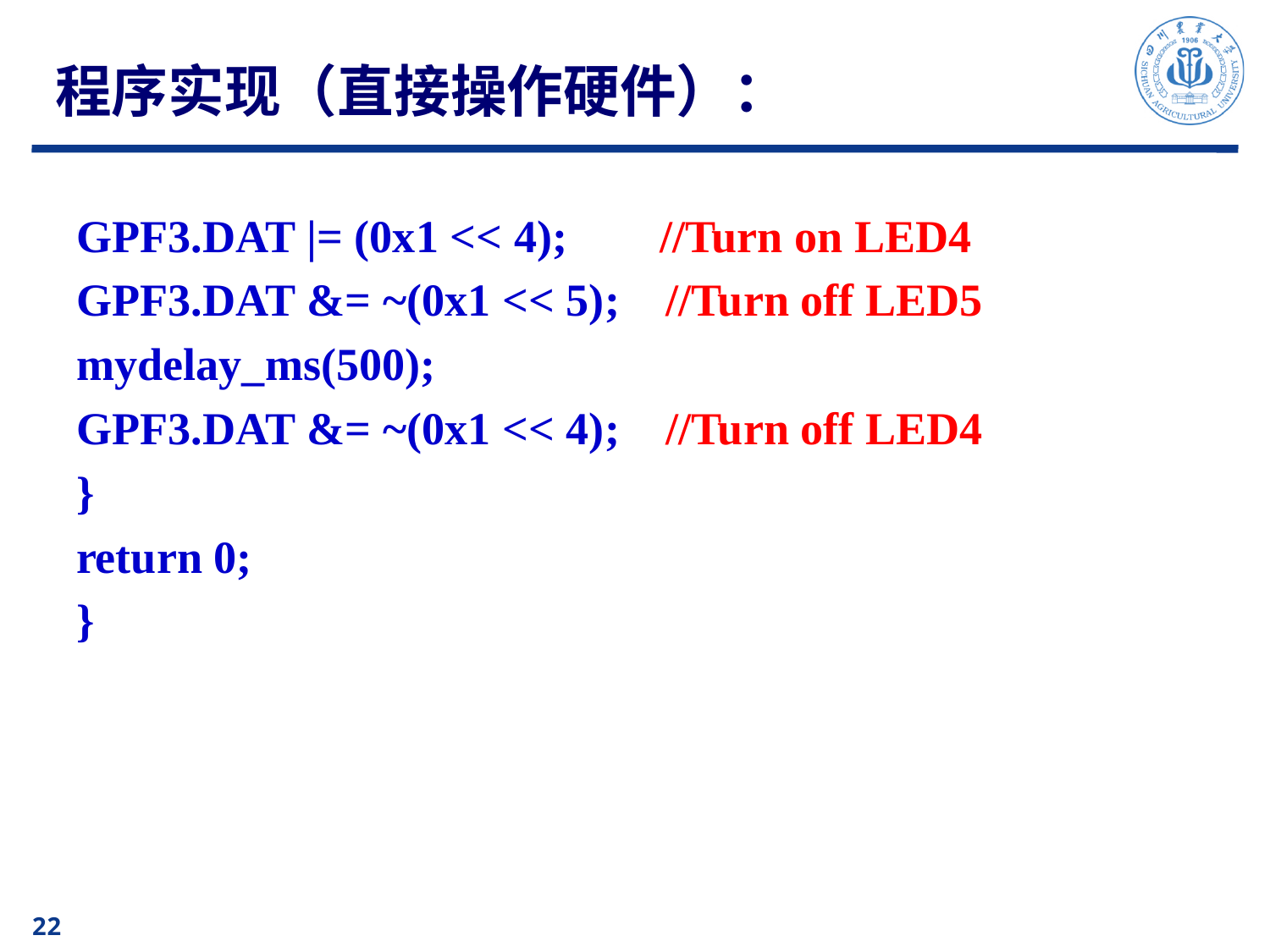

# 程序实现（直接操作硬件）：
GPF3.DAT |= (0x1 << 4);        //Turn on LED4
GPF3.DAT &= ~(0x1 << 5);    //Turn off LED5
mydelay_ms(500);
GPF3.DAT &= ~(0x1 << 4);    //Turn off LED4
}
return 0;
}